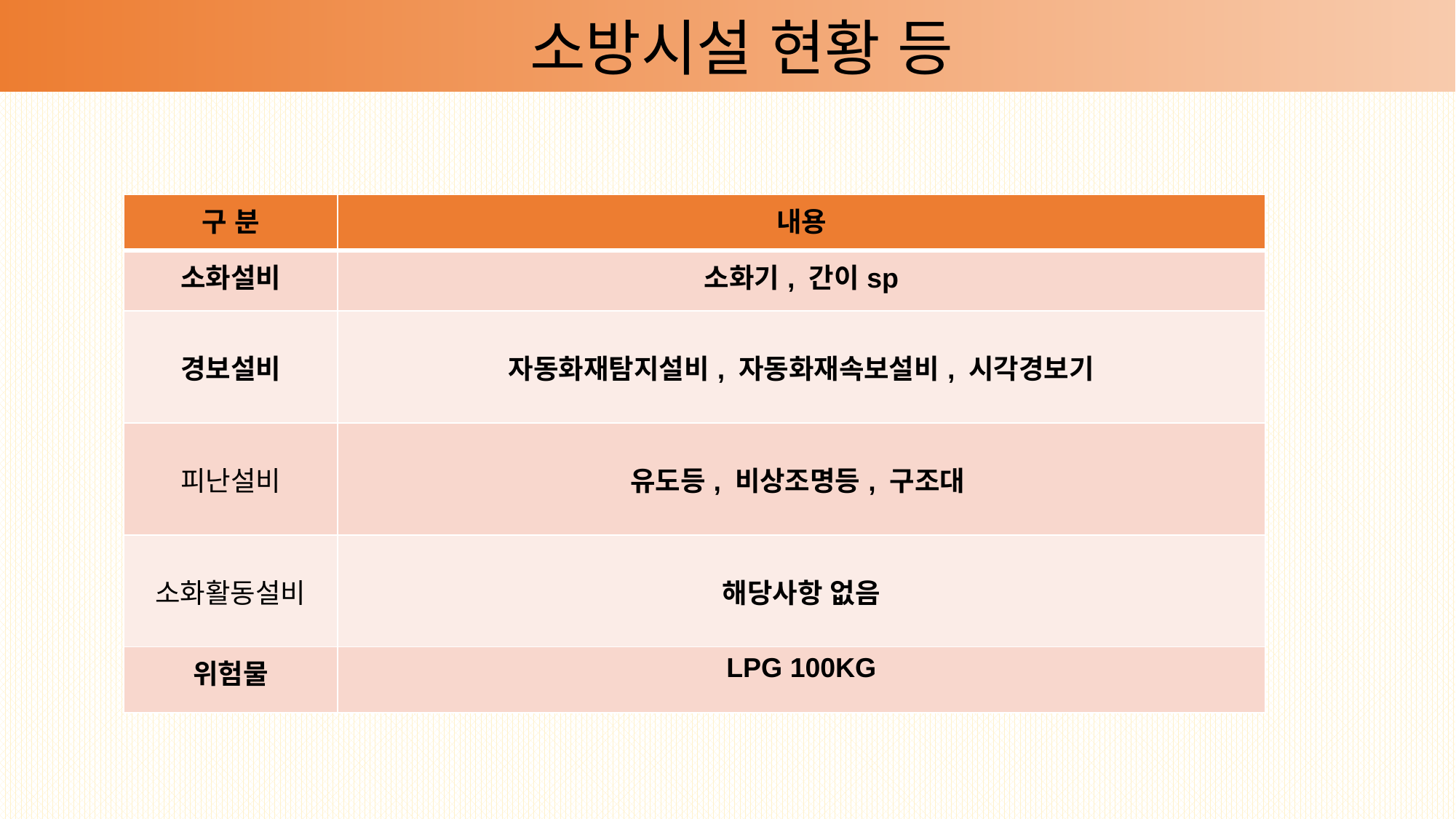

소방시설 현황 등
| 구 분 | 내용 |
| --- | --- |
| 소화설비 | 소화기, 간이sp |
| 경보설비 | 자동화재탐지설비, 자동화재속보설비, 시각경보기 |
| 피난설비 | 유도등, 비상조명등, 구조대 |
| 소화활동설비 | 해당사항 없음 |
| 위험물 | LPG 100KG |